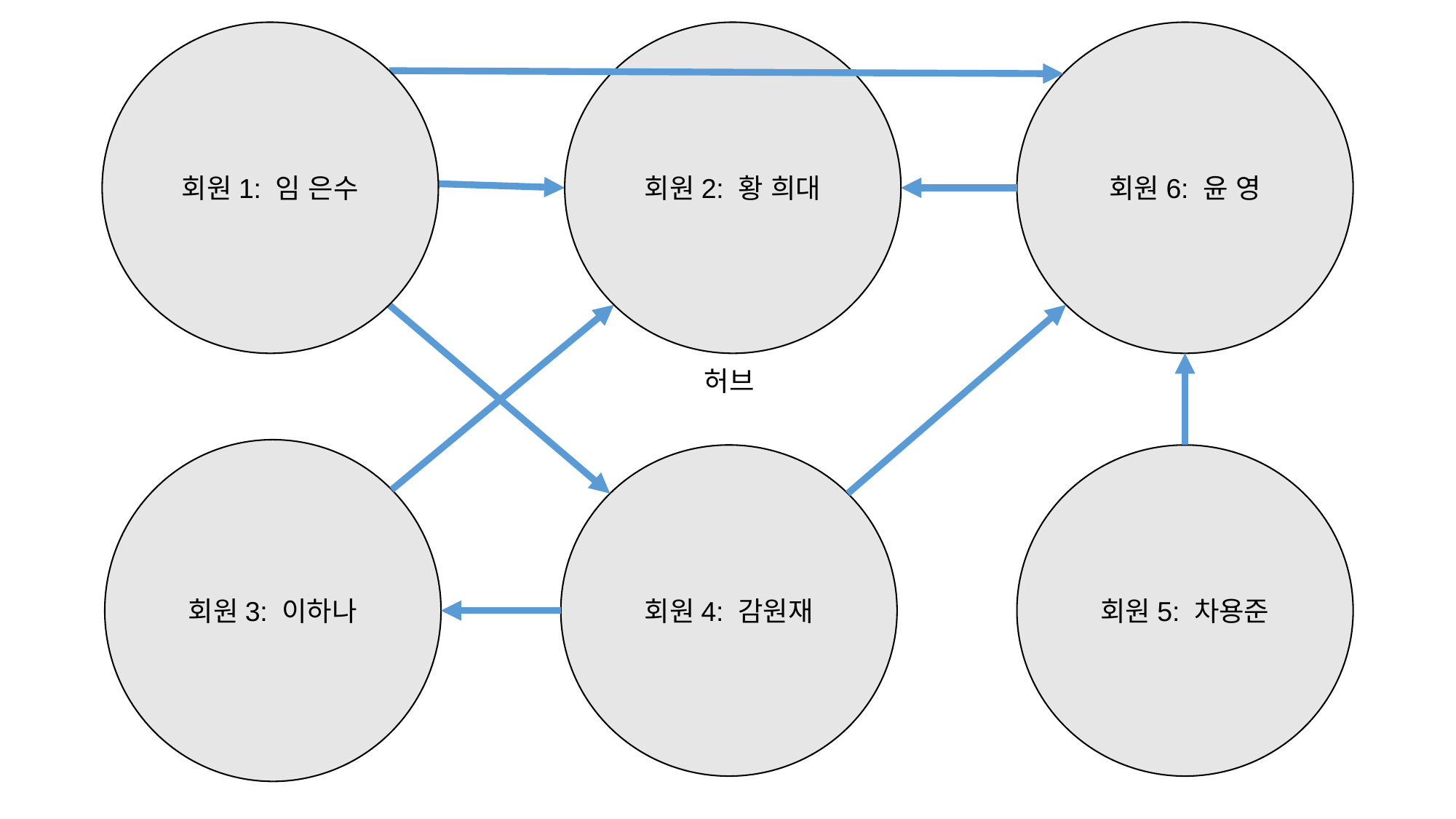

회원1: 임 은수
회원2: 황 희대
회원6: 윤 영

허브
회원3: 이하나
회원4: 감원재
회원5: 차용준